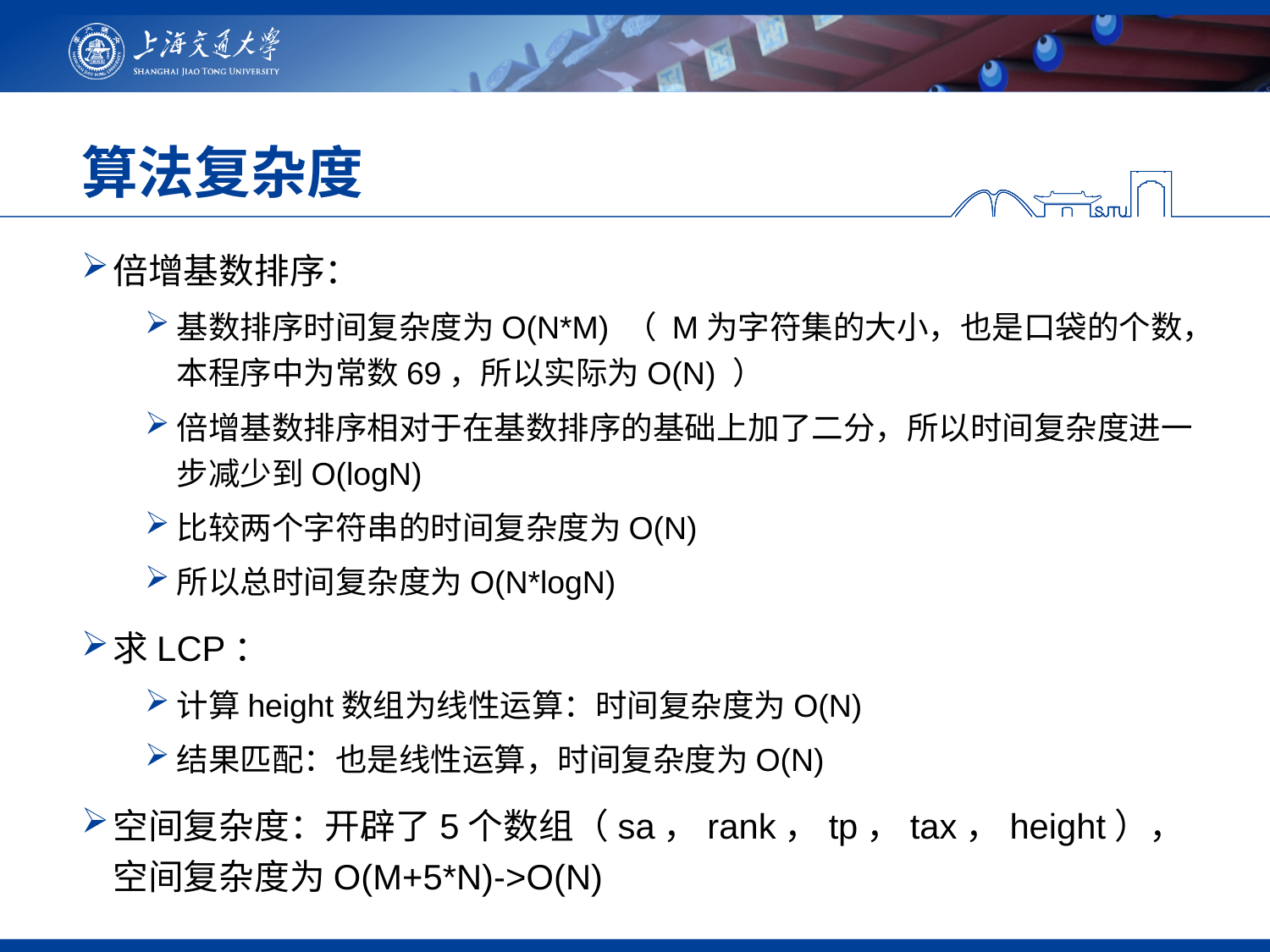

# 算法复杂度
倍增基数排序：
基数排序时间复杂度为O(N*M) （ M为字符集的大小，也是口袋的个数，本程序中为常数69，所以实际为O(N) ）
倍增基数排序相对于在基数排序的基础上加了二分，所以时间复杂度进一步减少到O(logN)
比较两个字符串的时间复杂度为O(N)
所以总时间复杂度为O(N*logN)
求LCP：
计算height数组为线性运算：时间复杂度为O(N)
结果匹配：也是线性运算，时间复杂度为O(N)
空间复杂度：开辟了5个数组（sa，rank，tp，tax，height），空间复杂度为O(M+5*N)->O(N)